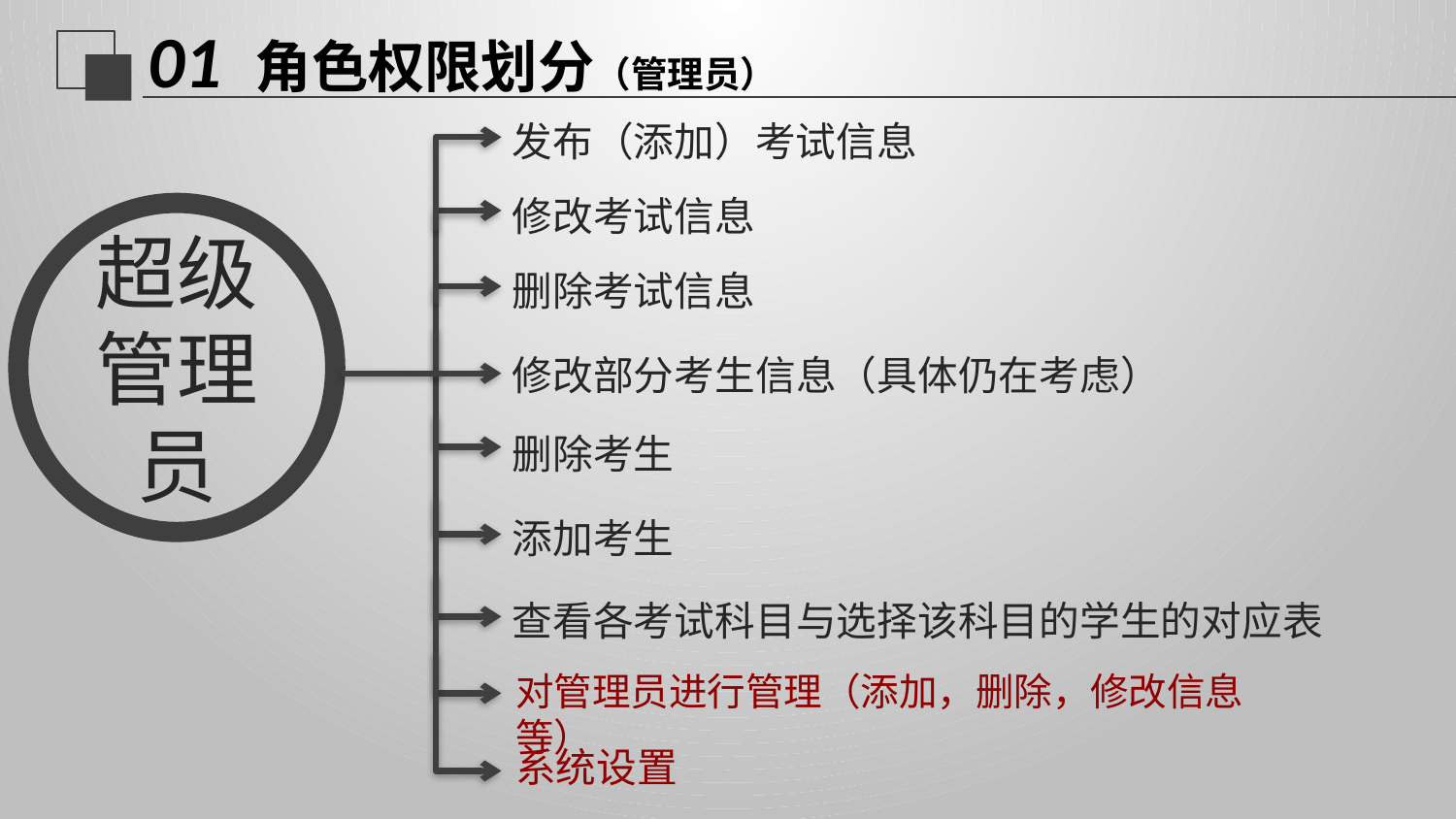

延迟符
# 01 角色权限划分（管理员）
发布（添加）考试信息
修改考试信息
超级管理员
删除考试信息
修改部分考生信息（具体仍在考虑）
删除考生
添加考生
查看各考试科目与选择该科目的学生的对应表
对管理员进行管理（添加，删除，修改信息等）
系统设置